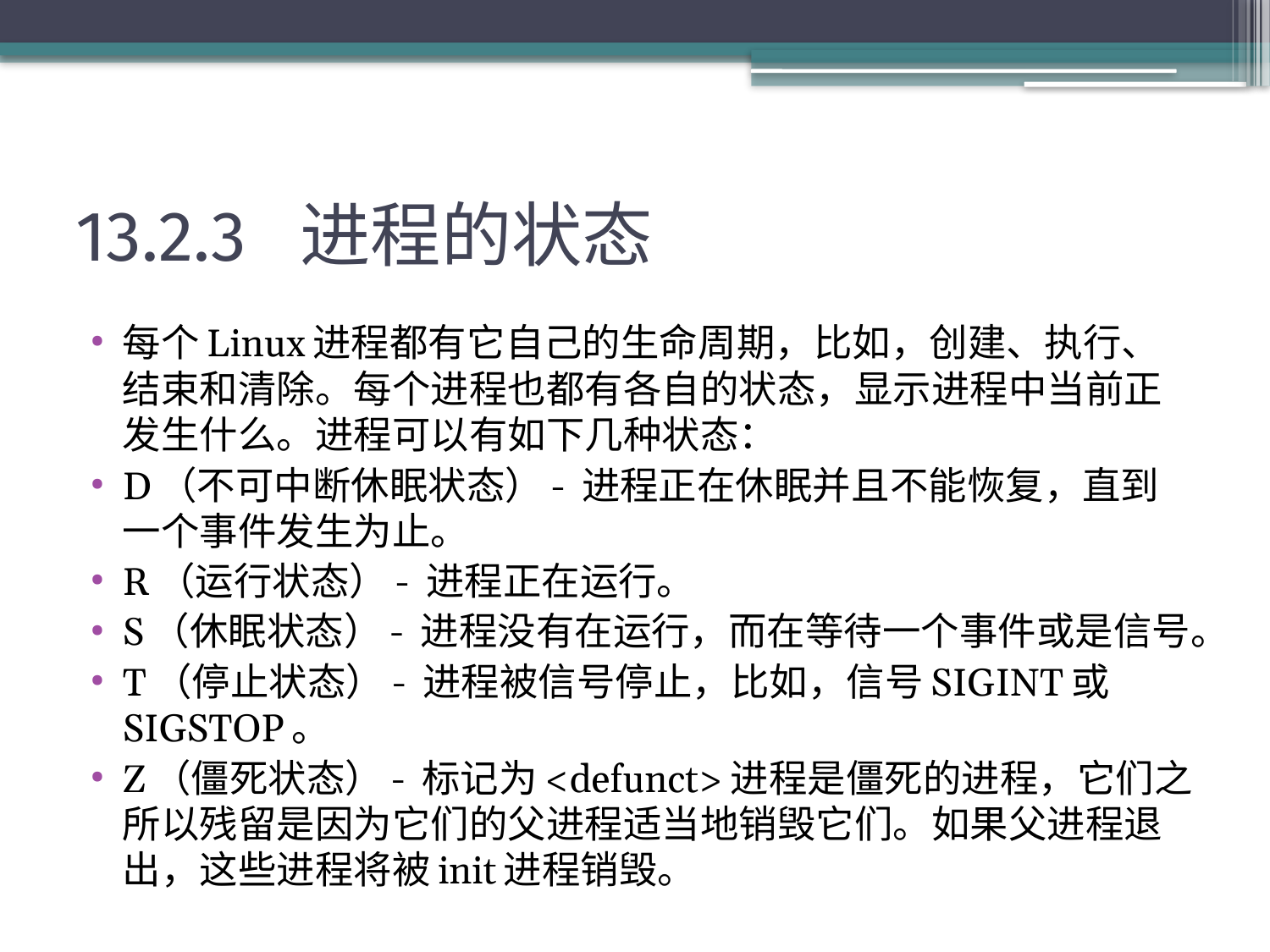

# 13.2.3  进程的状态
每个Linux进程都有它自己的生命周期，比如，创建、执行、结束和清除。每个进程也都有各自的状态，显示进程中当前正发生什么。进程可以有如下几种状态：
D（不可中断休眠状态）- 进程正在休眠并且不能恢复，直到一个事件发生为止。
R（运行状态）- 进程正在运行。
S（休眠状态）- 进程没有在运行，而在等待一个事件或是信号。
T（停止状态）- 进程被信号停止，比如，信号SIGINT或SIGSTOP。
Z（僵死状态）- 标记为<defunct>进程是僵死的进程，它们之所以残留是因为它们的父进程适当地销毁它们。如果父进程退出，这些进程将被init进程销毁。